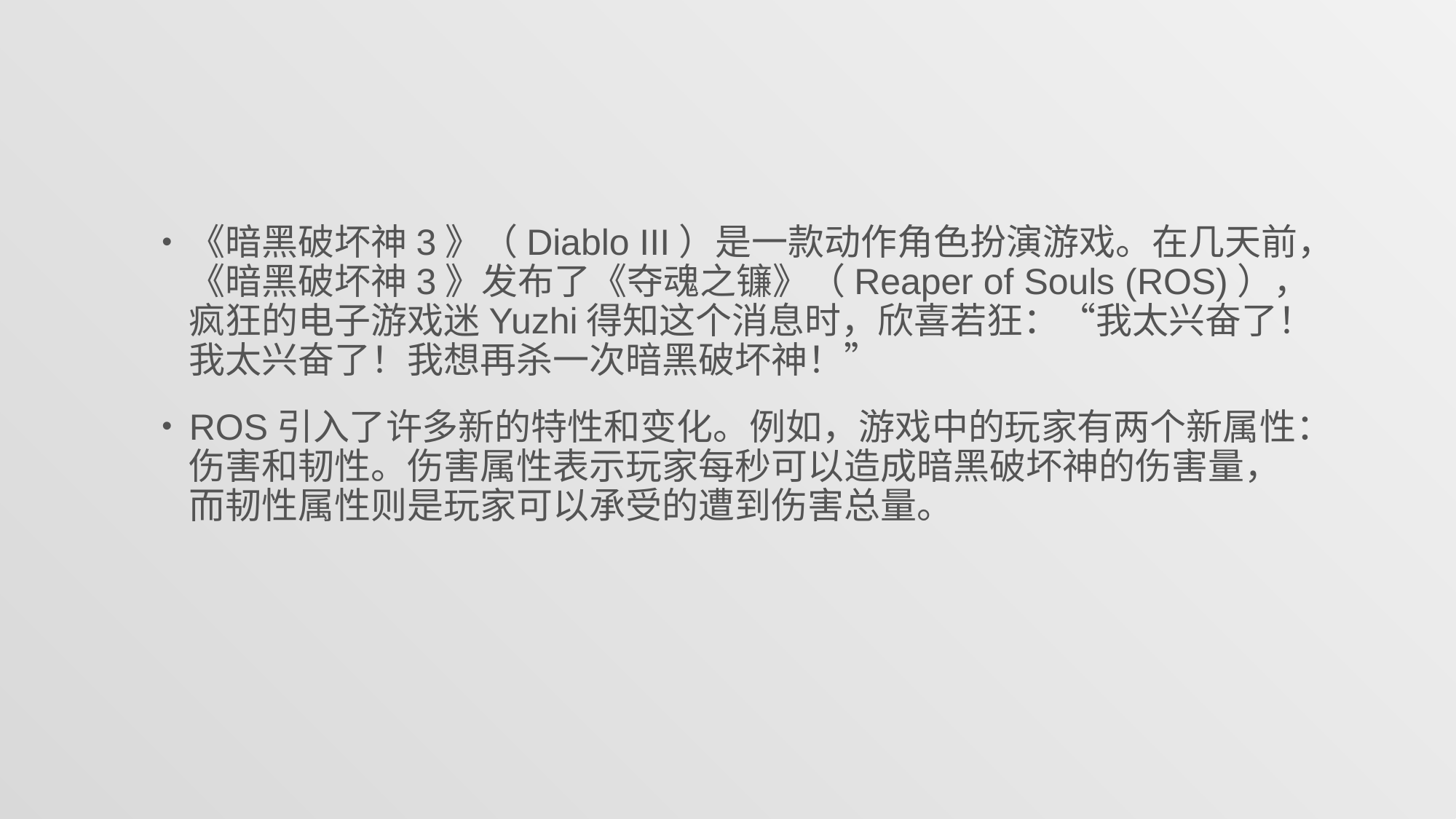

#
《暗黑破坏神3》（Diablo III）是一款动作角色扮演游戏。在几天前，《暗黑破坏神3》发布了《夺魂之镰》（Reaper of Souls (ROS)），疯狂的电子游戏迷Yuzhi得知这个消息时，欣喜若狂：“我太兴奋了！我太兴奋了！我想再杀一次暗黑破坏神！”
ROS引入了许多新的特性和变化。例如，游戏中的玩家有两个新属性：伤害和韧性。伤害属性表示玩家每秒可以造成暗黑破坏神的伤害量，而韧性属性则是玩家可以承受的遭到伤害总量。